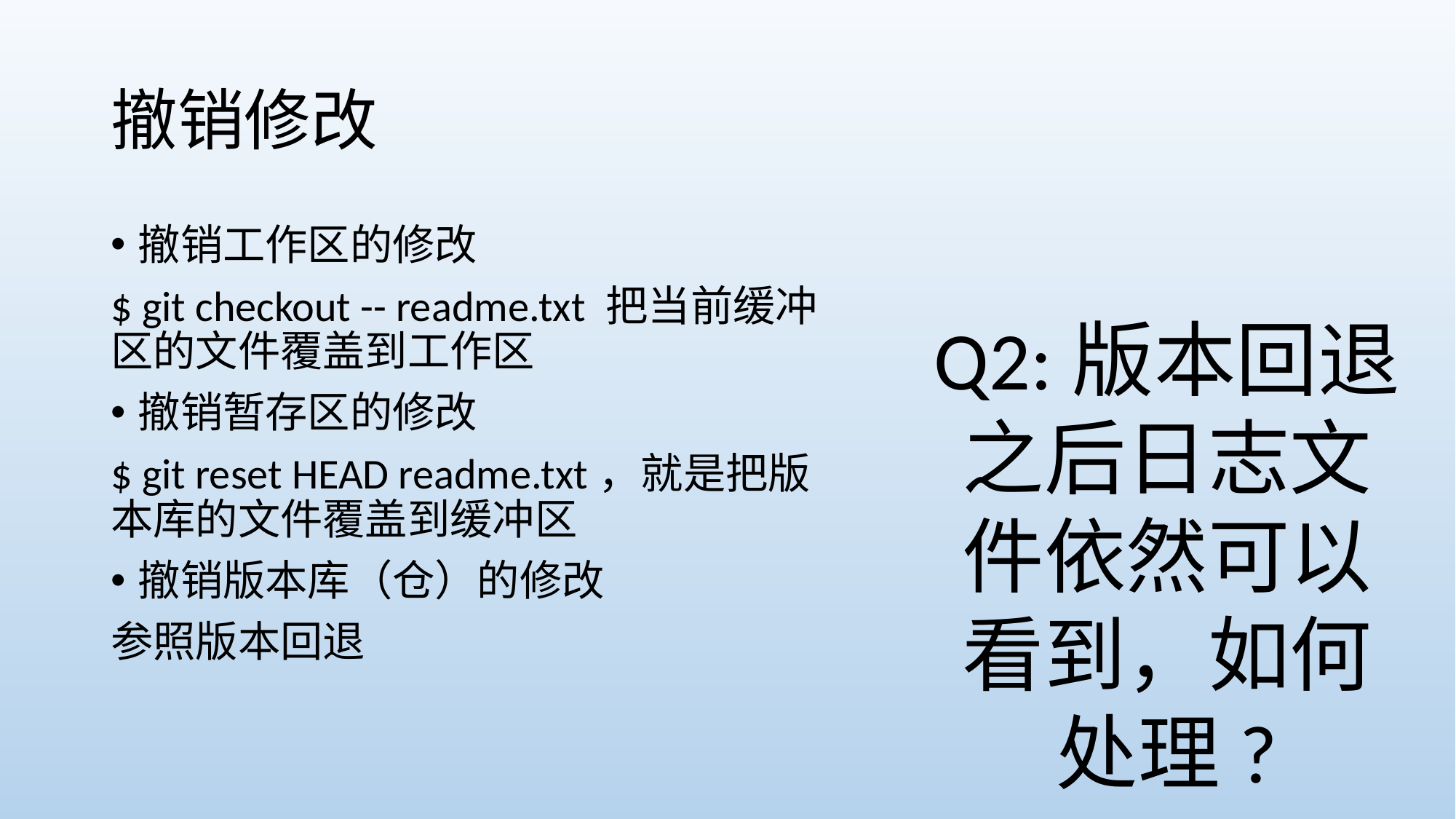

# 撤销修改
撤销工作区的修改
$ git checkout -- readme.txt 把当前缓冲区的文件覆盖到工作区
撤销暂存区的修改
$ git reset HEAD readme.txt，就是把版本库的文件覆盖到缓冲区
撤销版本库（仓）的修改
参照版本回退

Q2:版本回退之后日志文件依然可以看到，如何处理?